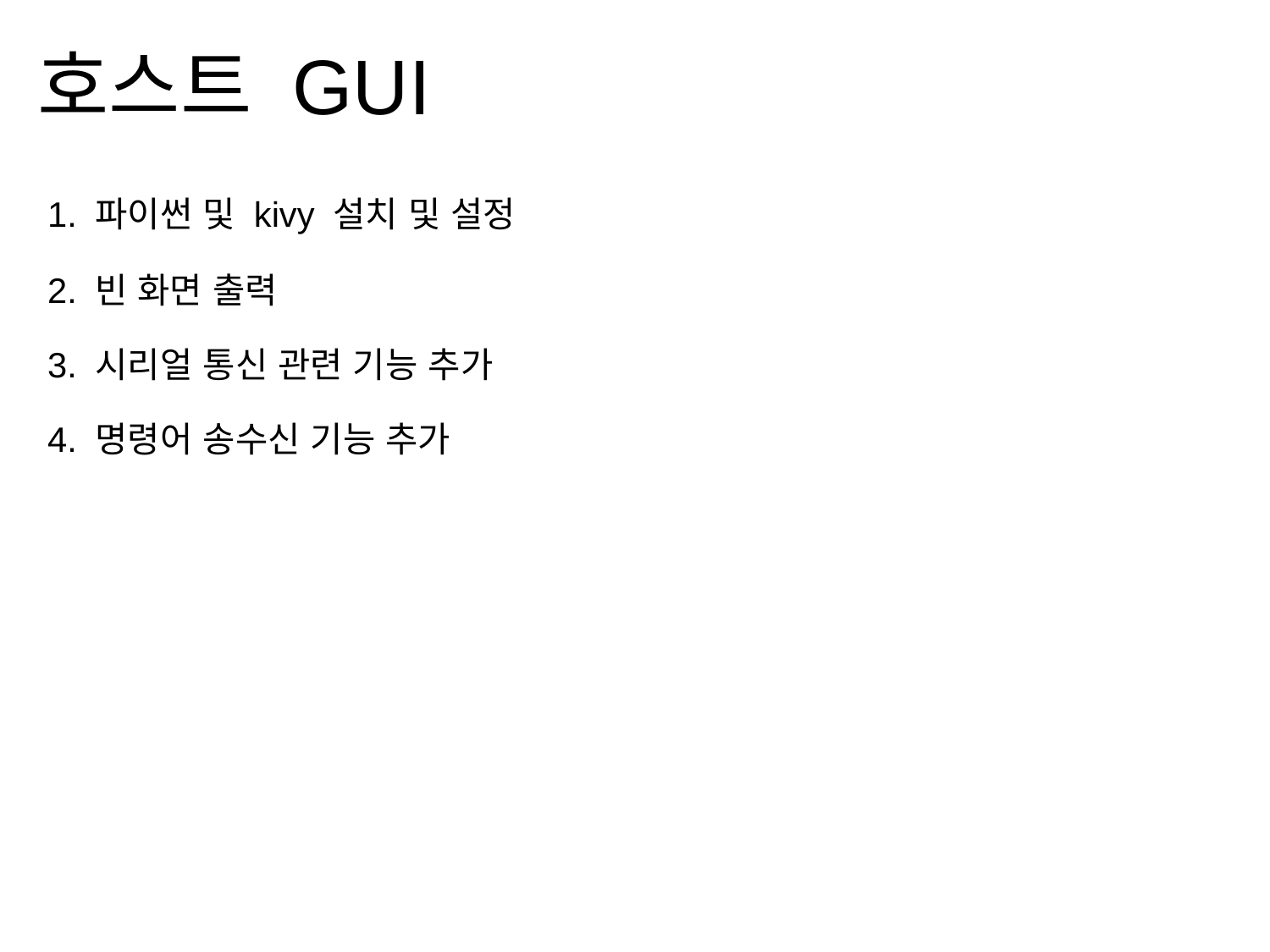

# 호스트 GUI
1. 파이썬 및 kivy 설치 및 설정
2. 빈 화면 출력
3. 시리얼 통신 관련 기능 추가
4. 명령어 송수신 기능 추가